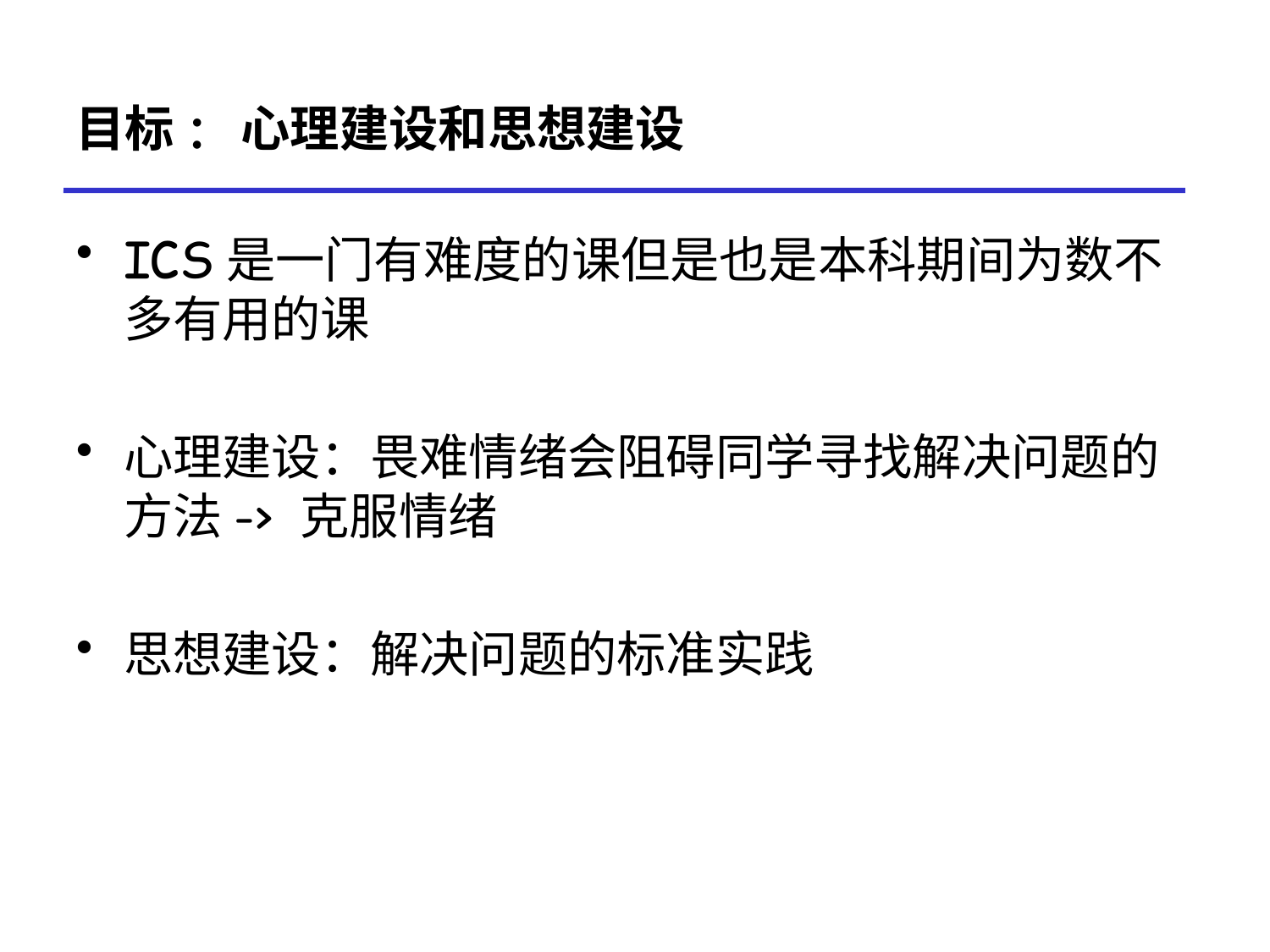

# 目标: 心理建设和思想建设
ICS是一门有难度的课但是也是本科期间为数不多有用的课

心理建设：畏难情绪会阻碍同学寻找解决问题的方法-> 克服情绪

思想建设：解决问题的标准实践